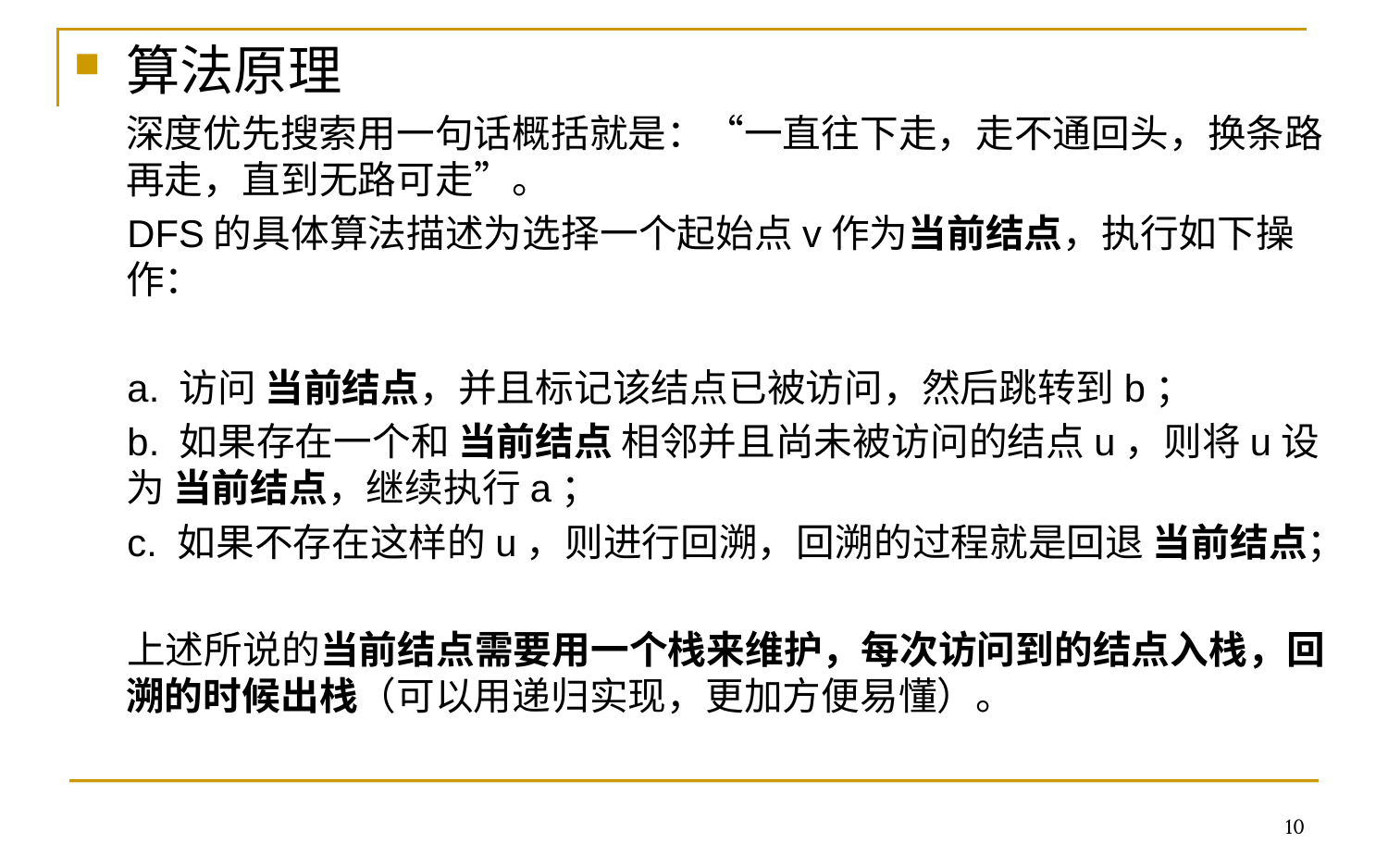

算法原理
     深度优先搜索用一句话概括就是：“一直往下走，走不通回头，换条路再走，直到无路可走”。
     DFS的具体算法描述为选择一个起始点v作为当前结点，执行如下操作：

     a. 访问 当前结点，并且标记该结点已被访问，然后跳转到b；
     b. 如果存在一个和 当前结点 相邻并且尚未被访问的结点u，则将u设为 当前结点，继续执行a；
     c. 如果不存在这样的u，则进行回溯，回溯的过程就是回退 当前结点；

     上述所说的当前结点需要用一个栈来维护，每次访问到的结点入栈，回溯的时候出栈（可以用递归实现，更加方便易懂）。

10